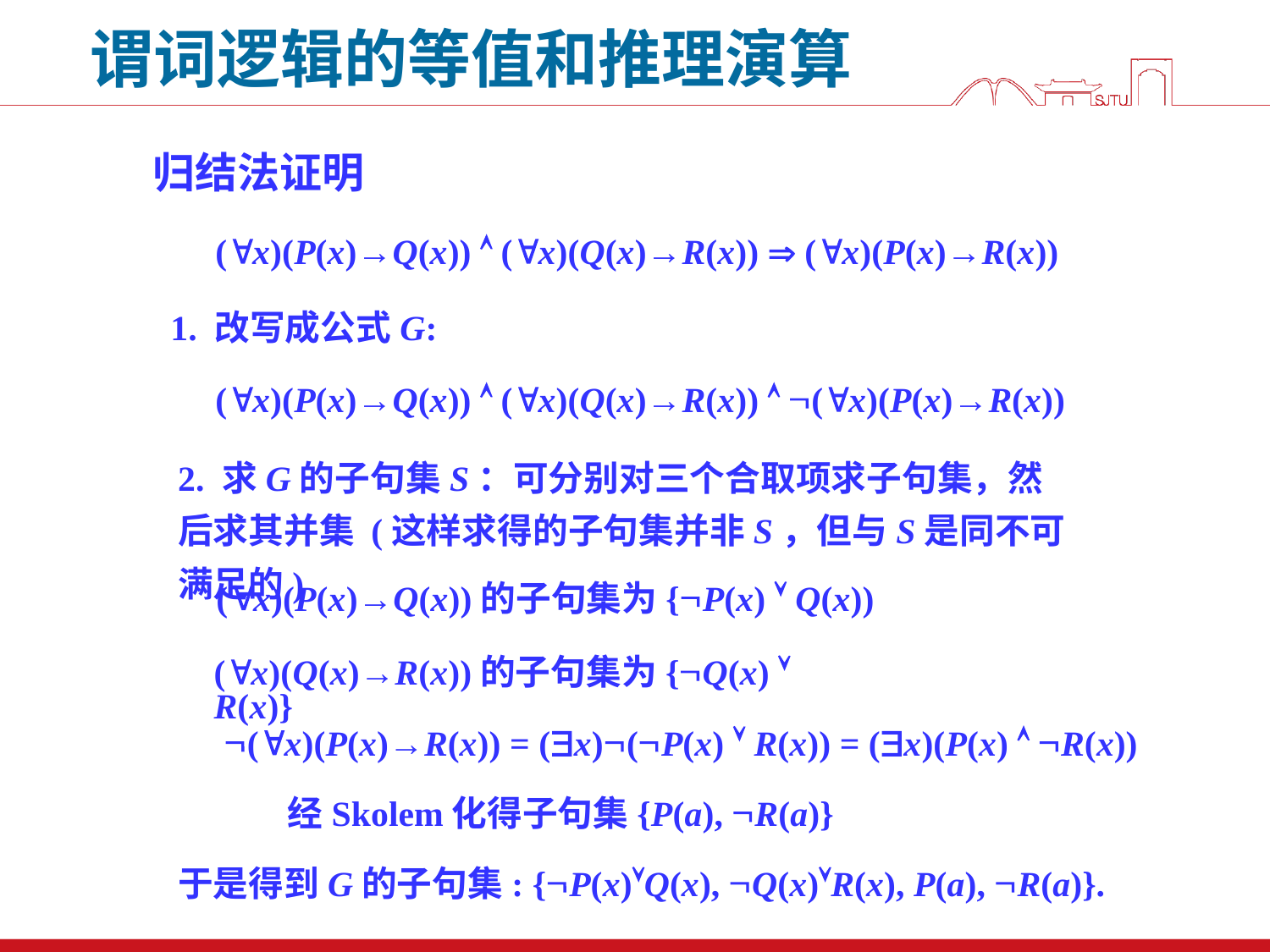

谓词逻辑的等值和推理演算
归结法证明
(∀x)(P(x)→Q(x)) ∧ (∀x)(Q(x)→R(x)) ⇒ (∀x)(P(x)→R(x))
1. 改写成公式G:
(∀x)(P(x)→Q(x)) ∧ (∀x)(Q(x)→R(x)) ∧ ¬(∀x)(P(x)→R(x))
2. 求G的子句集S：可分别对三个合取项求子句集，然后求其并集 (这样求得的子句集并非S，但与S是同不可满足的)
(∀x)(P(x)→Q(x))的子句集为{¬P(x) ∨ Q(x))
(∀x)(Q(x)→R(x))的子句集为{¬Q(x) ∨ R(x)}
 ¬(∀x)(P(x)→R(x)) = (∃x)¬(¬P(x) ∨ R(x)) = (∃x)(P(x) ∧ ¬R(x))
经Skolem化得子句集{P(a), ¬R(a)}
于是得到G的子句集: {¬P(x)∨Q(x), ¬Q(x)∨R(x), P(a), ¬R(a)}.